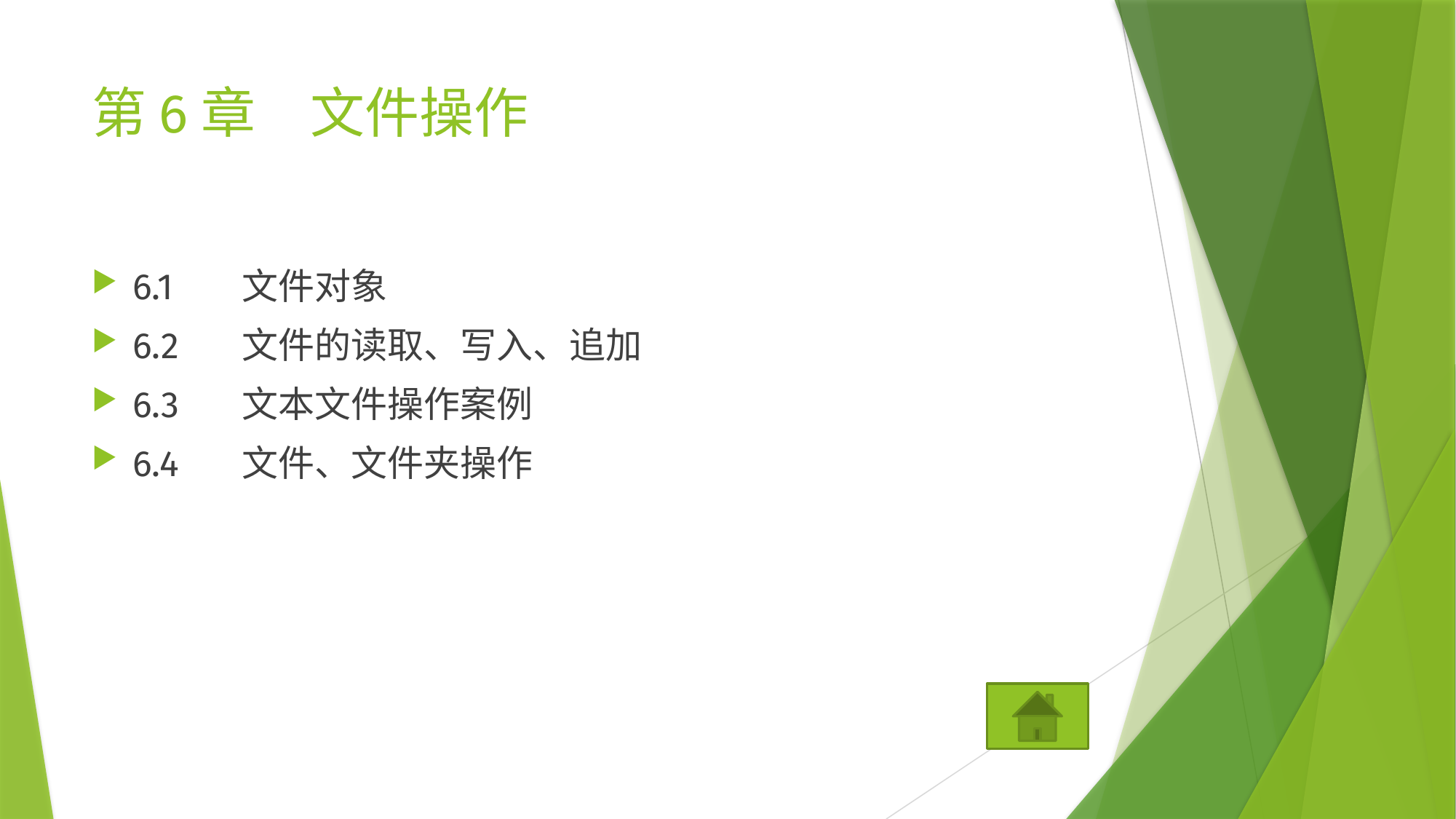

# 第6章	文件操作
6.1	文件对象
6.2	文件的读取、写入、追加
6.3	文本文件操作案例
6.4	文件、文件夹操作